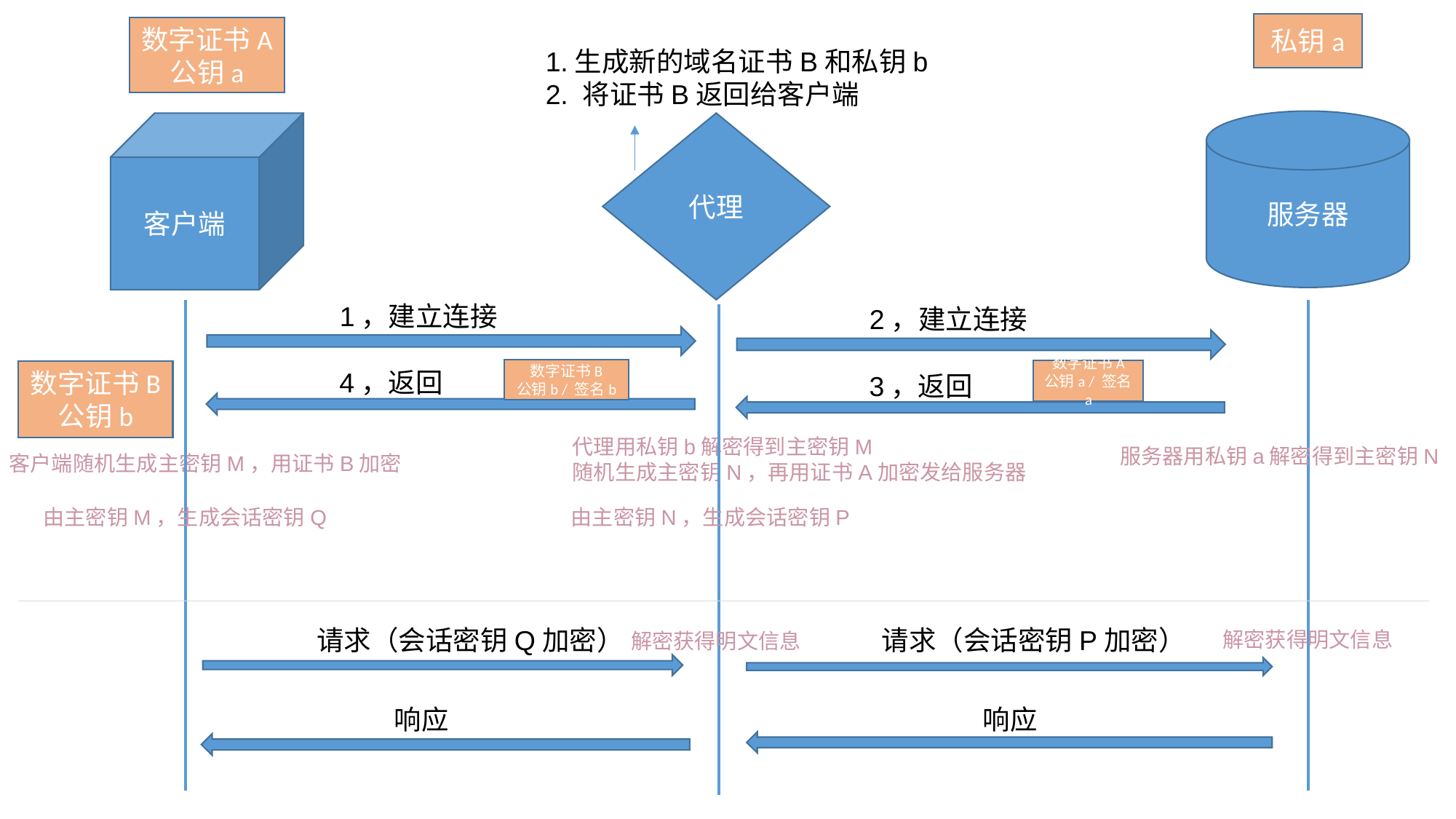

私钥a
数字证书A
公钥a
1.生成新的域名证书B和私钥b
2. 将证书B返回给客户端
服务器
客户端
代理
1，建立连接
2，建立连接

数字证书B
公钥b / 签名b
4，返回
数字证书A
公钥a / 签名a
数字证书B
公钥b
3，返回

代理用私钥b解密得到主密钥M
随机生成主密钥N，再用证书A加密发给服务器
服务器用私钥a解密得到主密钥N
客户端随机生成主密钥M，用证书B加密
由主密钥N，生成会话密钥P
由主密钥M，生成会话密钥Q
请求（会话密钥P加密）
请求（会话密钥Q加密）
解密获得明文信息
解密获得明文信息

响应
响应